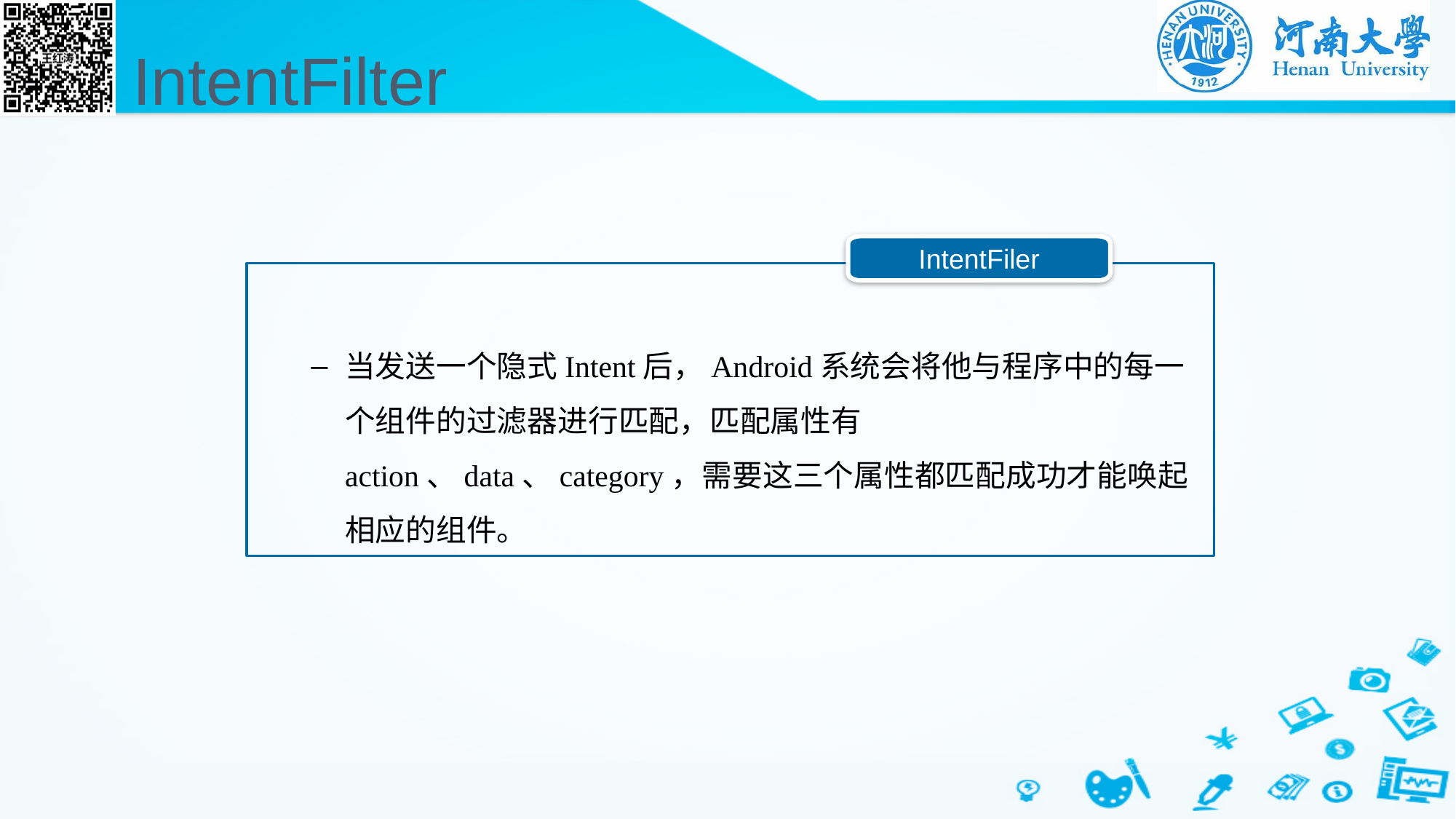

# IntentFilter
IntentFiler

当发送一个隐式Intent后，Android系统会将他与程序中的每一个组件的过滤器进行匹配，匹配属性有 action、data、category，需要这三个属性都匹配成功才能唤起相应的组件。